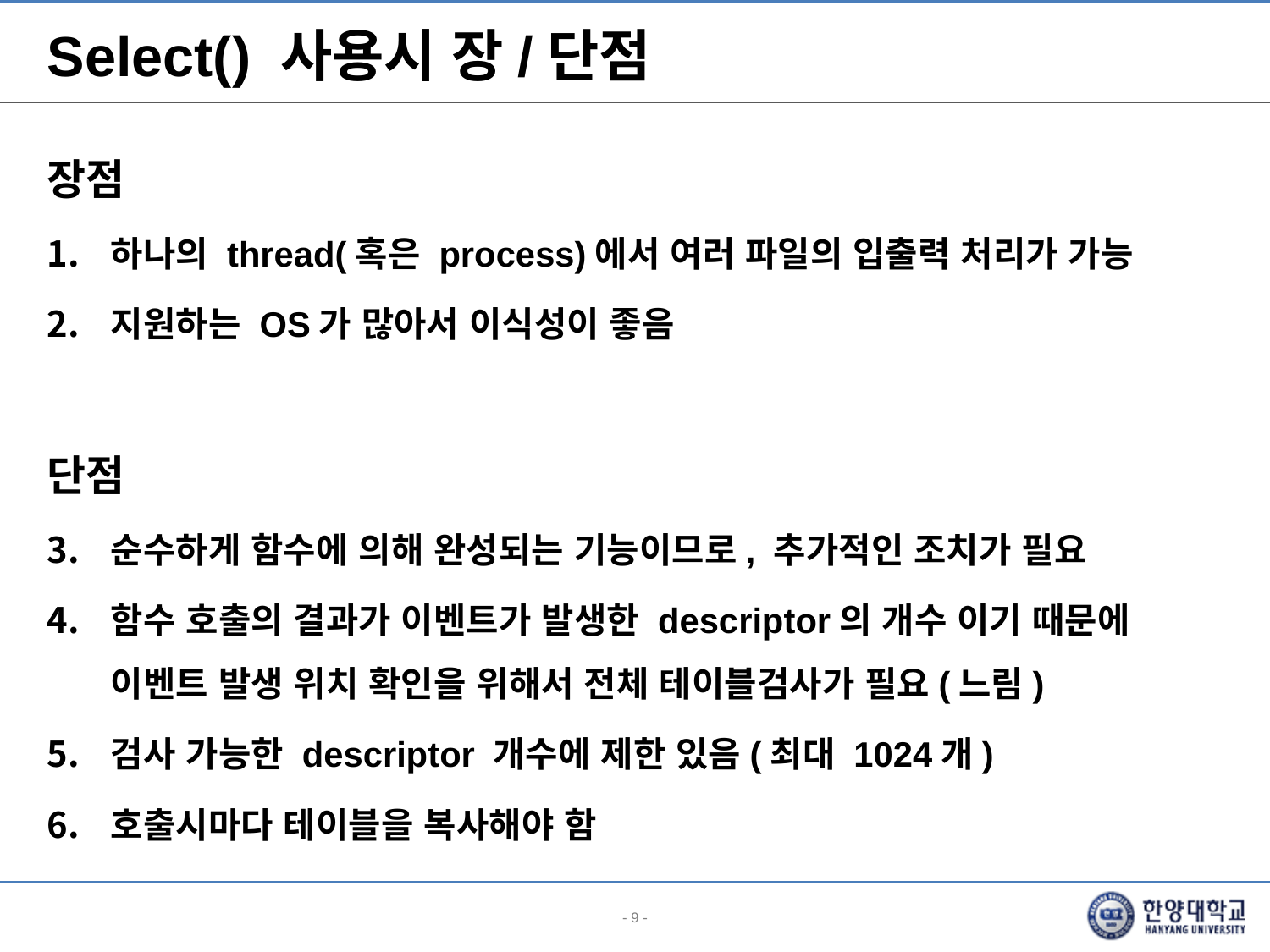

# Select() 사용시 장/단점
장점
하나의 thread(혹은 process)에서 여러 파일의 입출력 처리가 가능
지원하는 OS가 많아서 이식성이 좋음

단점
순수하게 함수에 의해 완성되는 기능이므로, 추가적인 조치가 필요
함수 호출의 결과가 이벤트가 발생한 descriptor의 개수 이기 때문에 이벤트 발생 위치 확인을 위해서 전체 테이블검사가 필요(느림)
검사 가능한 descriptor 개수에 제한 있음(최대 1024개)
호출시마다 테이블을 복사해야 함